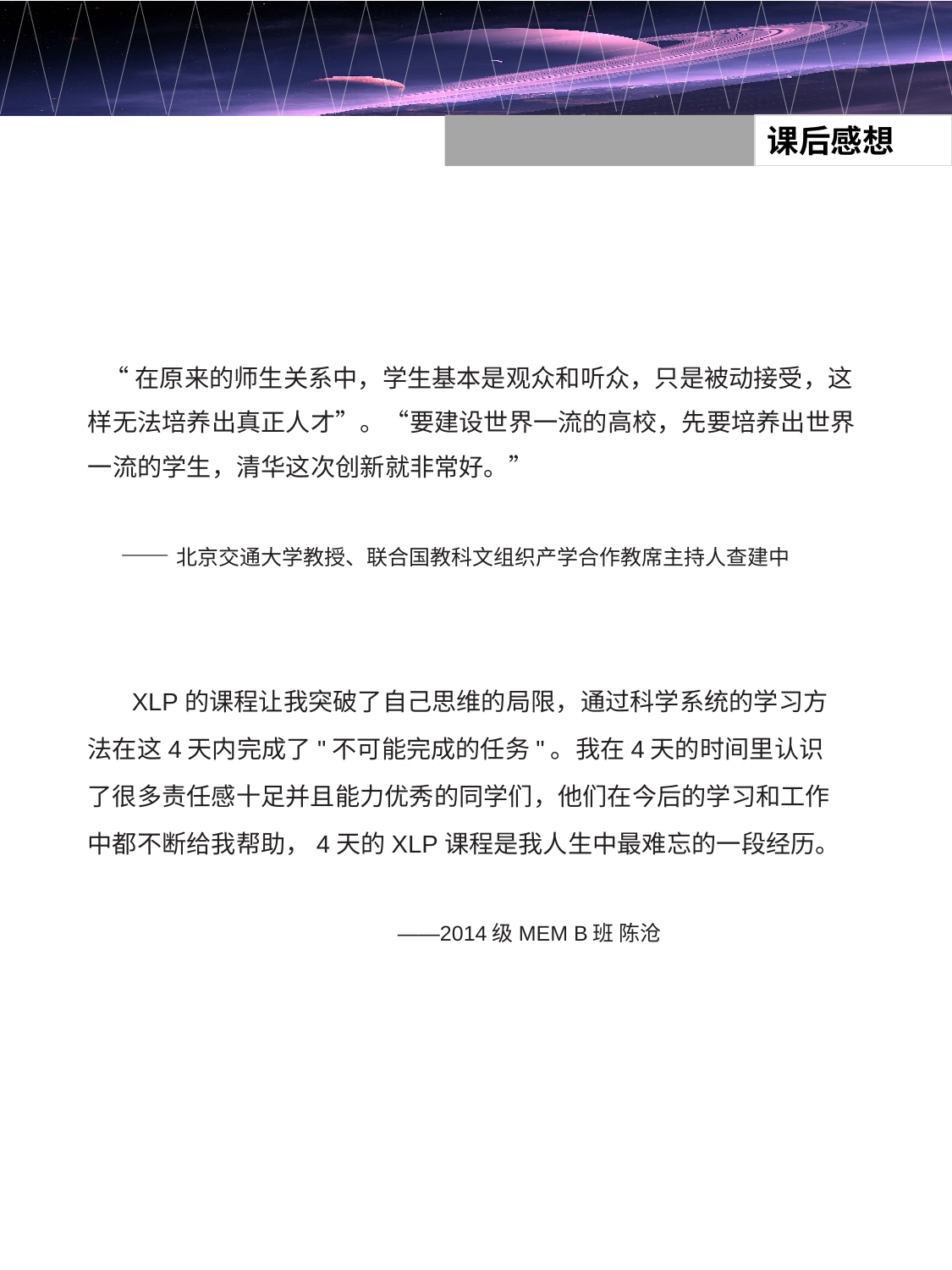

课后感想
   “在原来的师生关系中，学生基本是观众和听众，只是被动接受，这样无法培养出真正人才”。“要建设世界一流的高校，先要培养出世界一流的学生，清华这次创新就非常好。”

      ——北京交通大学教授、联合国教科文组织产学合作教席主持人查建中
 XLP的课程让我突破了自己思维的局限，通过科学系统的学习方法在这4天内完成了"不可能完成的任务"。我在4天的时间里认识了很多责任感十足并且能力优秀的同学们，他们在今后的学习和工作中都不断给我帮助，4天的XLP课程是我人生中最难忘的一段经历。

                                            ——2014级MEM B班 陈沧